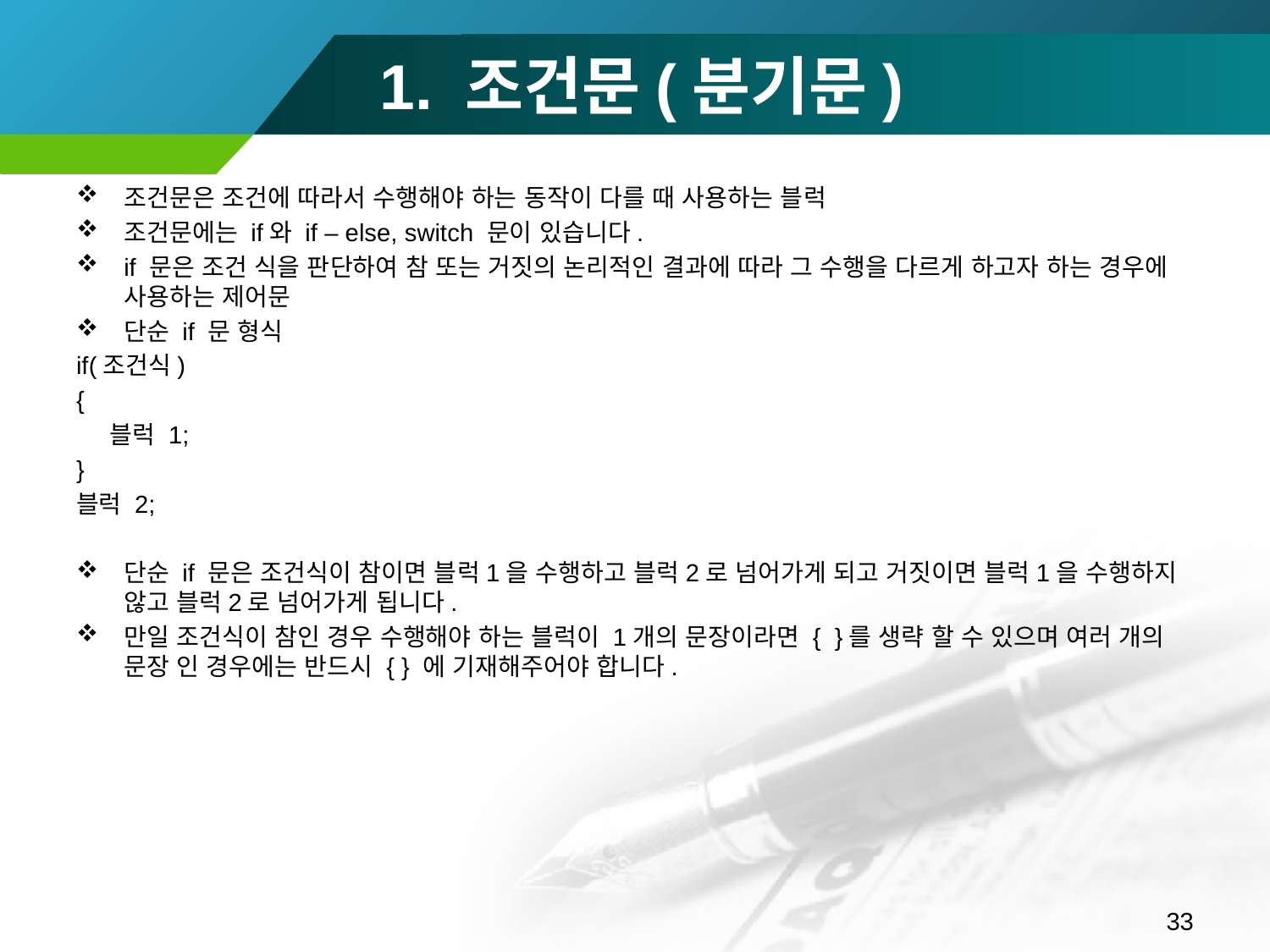

# 1. 조건문(분기문)
조건문은 조건에 따라서 수행해야 하는 동작이 다를 때 사용하는 블럭
조건문에는 if와 if – else, switch 문이 있습니다.
if 문은 조건 식을 판단하여 참 또는 거짓의 논리적인 결과에 따라 그 수행을 다르게 하고자 하는 경우에 사용하는 제어문
단순 if 문 형식
if(조건식)
{
    블럭 1;
}
블럭 2;

단순 if 문은 조건식이 참이면 블럭1을 수행하고 블럭2로 넘어가게 되고 거짓이면 블럭1을 수행하지 않고 블럭2로 넘어가게 됩니다.
만일 조건식이 참인 경우 수행해야 하는 블럭이 1개의 문장이라면 {  }를 생략 할 수 있으며 여러 개의 문장 인 경우에는 반드시 { } 에 기재해주어야 합니다.
33